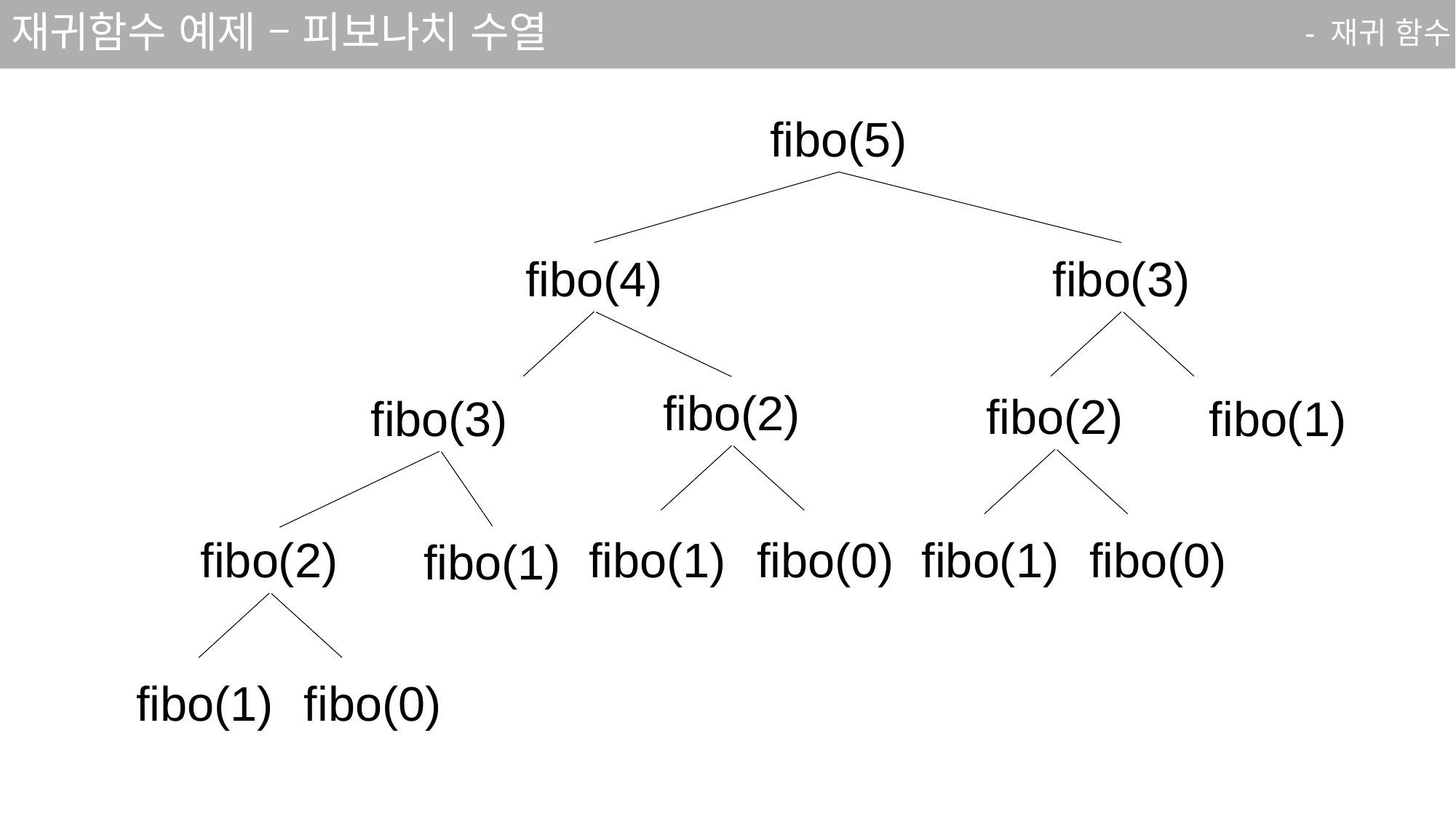

# 재귀함수 예제 – 피보나치 수열
- 재귀 함수
fibo(5)
fibo(4)
fibo(3)
fibo(2)
fibo(2)
fibo(3)
fibo(1)
fibo(1)
fibo(0)
fibo(1)
fibo(0)
fibo(2)
fibo(1)
fibo(1)
fibo(0)